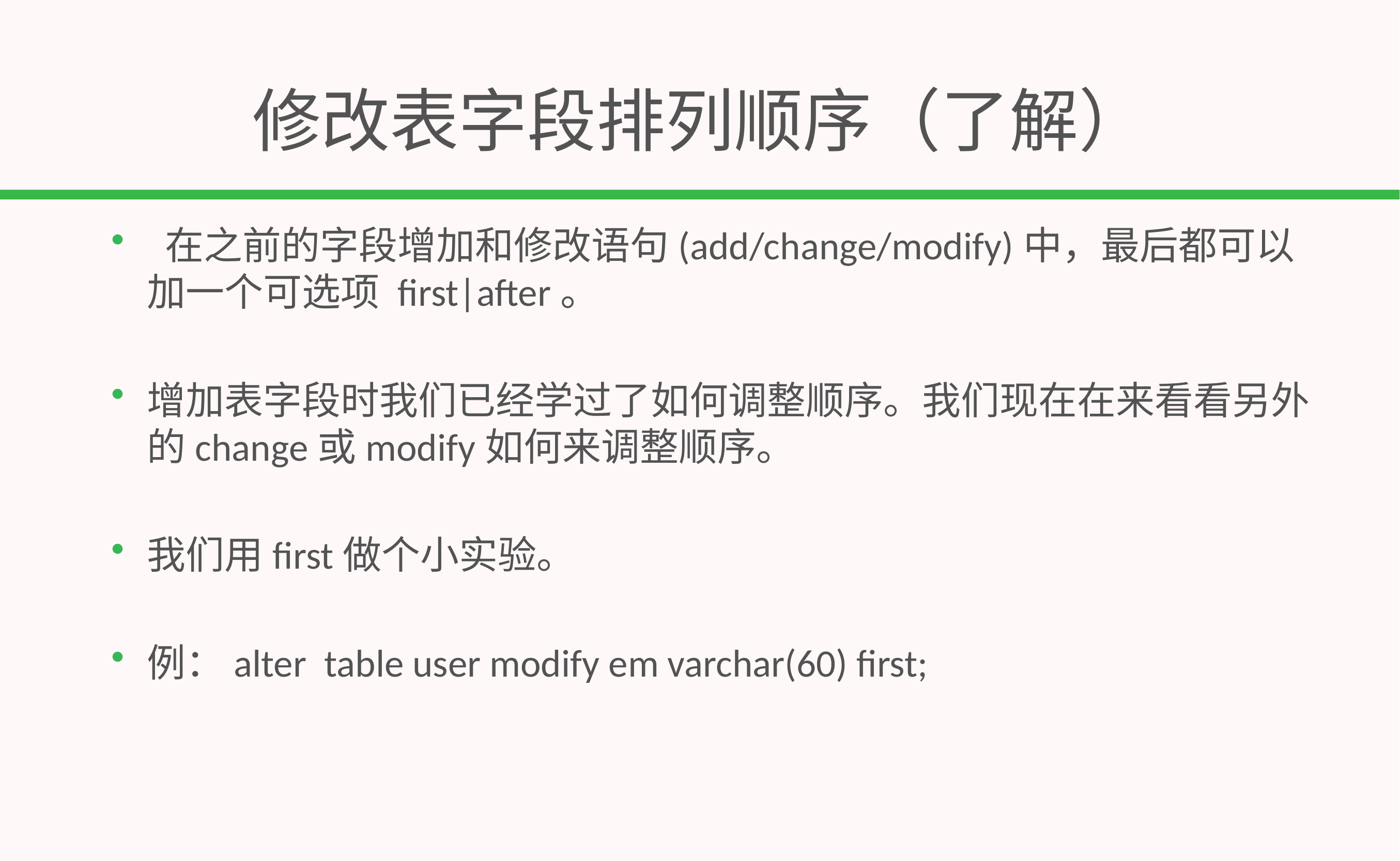

# 修改表字段排列顺序（了解）
 在之前的字段增加和修改语句(add/change/modify)中，最后都可以加一个可选项 first|after。

增加表字段时我们已经学过了如何调整顺序。我们现在在来看看另外的change或modify如何来调整顺序。

我们用first做个小实验。

例：alter  table user modify em varchar(60) first;